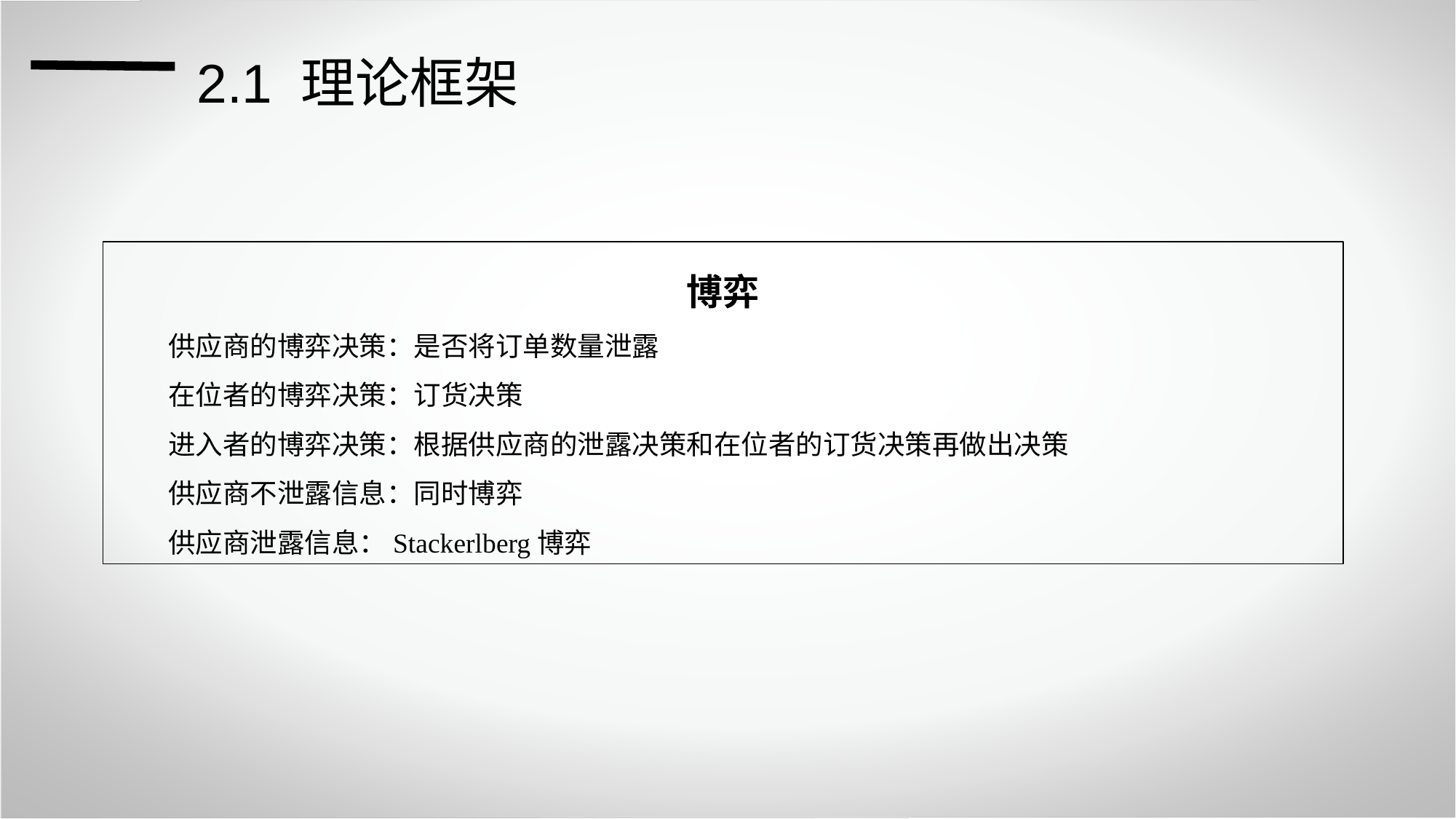

2.1 理论框架
博弈
供应商的博弈决策：是否将订单数量泄露
在位者的博弈决策：订货决策
进入者的博弈决策：根据供应商的泄露决策和在位者的订货决策再做出决策
供应商不泄露信息：同时博弈
供应商泄露信息：Stackerlberg博弈